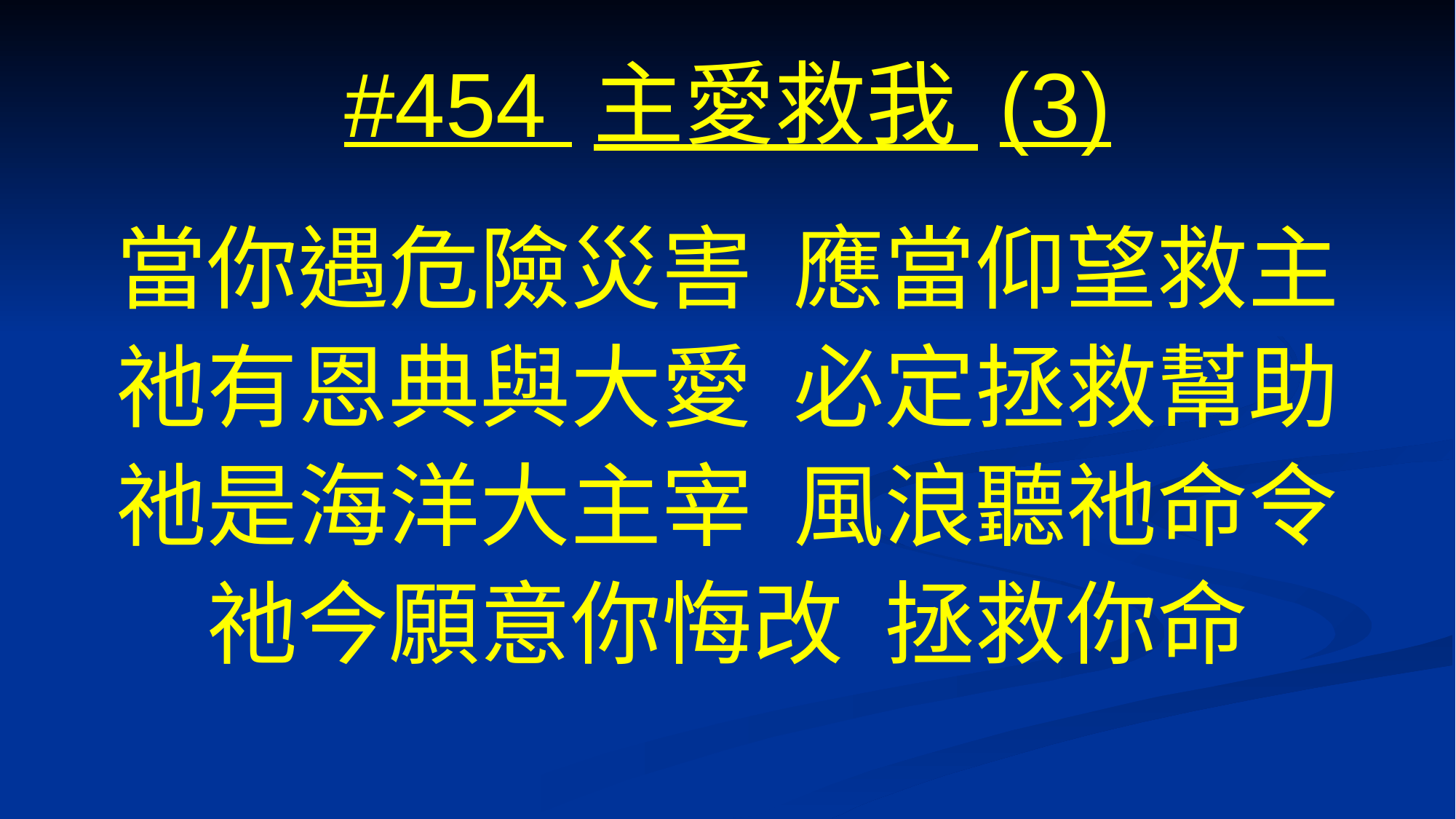

# #454 主愛救我 (3)
當你遇危險災害  應當仰望救主
祂有恩典與大愛  必定拯救幫助
祂是海洋大主宰  風浪聽祂命令
祂今願意你悔改  拯救你命